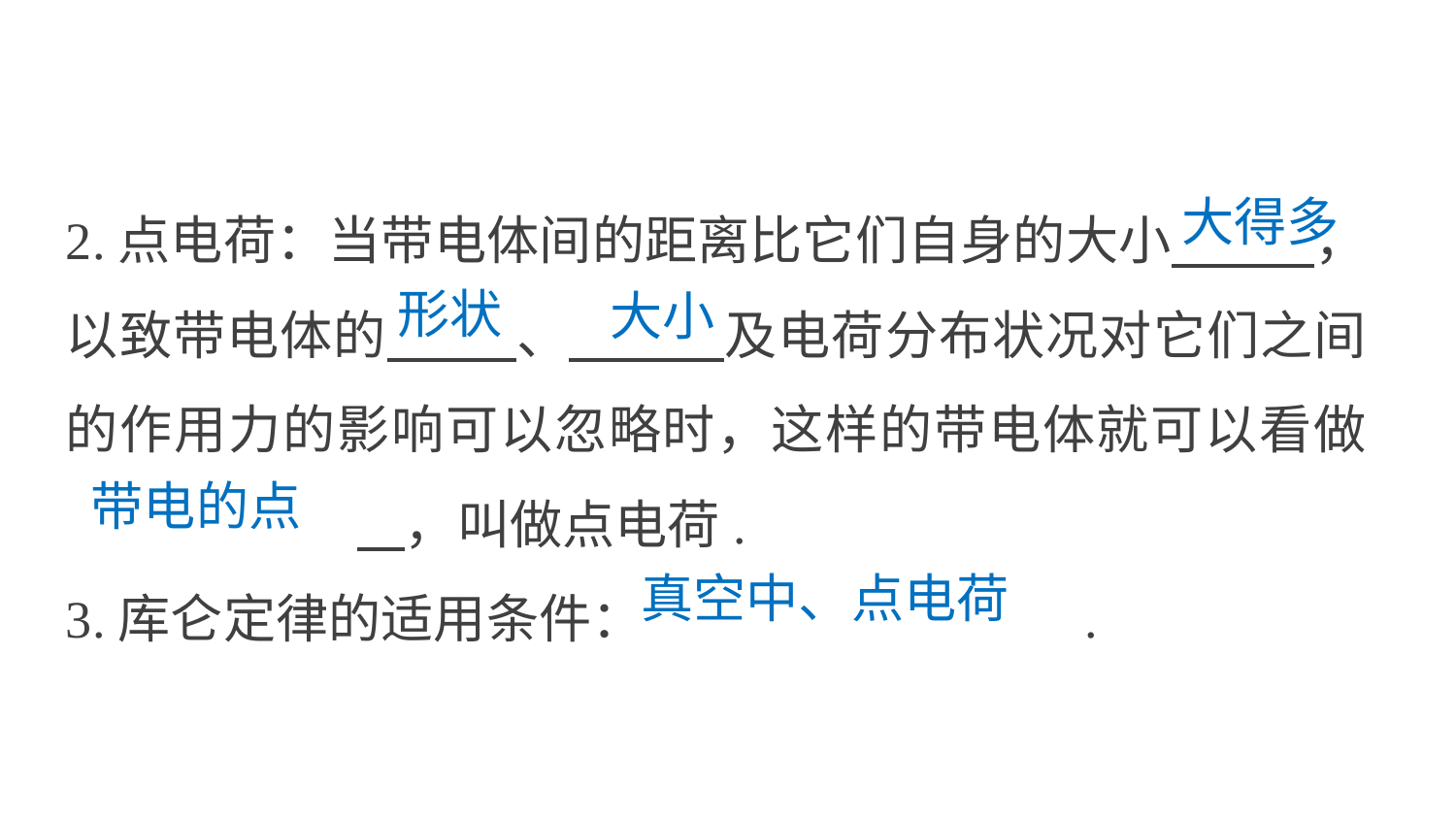

2.点电荷：当带电体间的距离比它们自身的大小            ，以致带电体的          、            及电荷分布状况对它们之间的作用力的影响可以忽略时，这样的带电体就可以看做		    ，叫做点电荷.
3.库仑定律的适用条件：				.
大得多
形状
大小
带电的点
真空中、点电荷